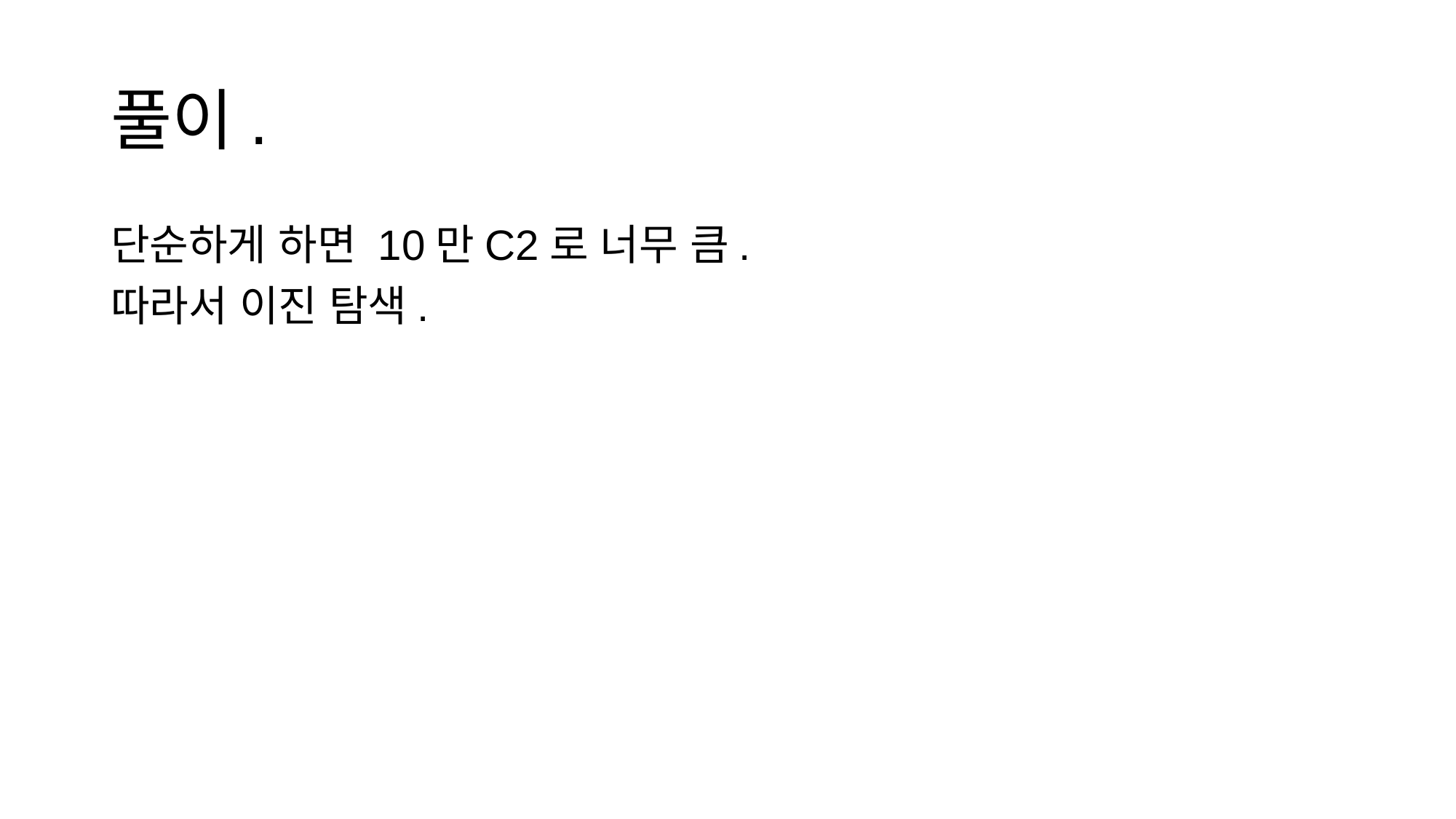

# 풀이.
단순하게 하면 10만C2로 너무 큼.
따라서 이진 탐색.